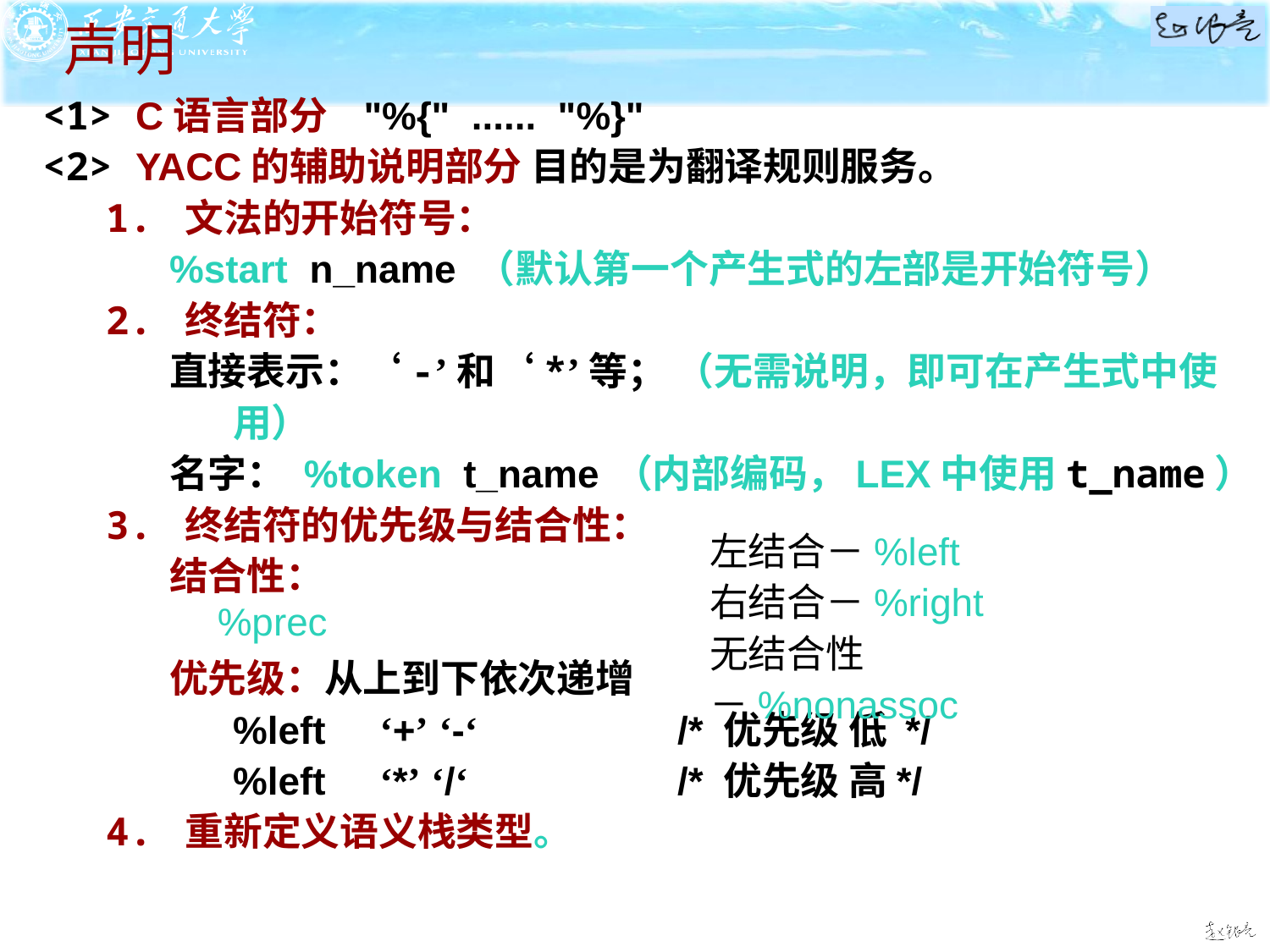

# 声明
<1> C语言部分   "%{"  ......  "%}"
<2> YACC的辅助说明部分 目的是为翻译规则服务。
1. 文法的开始符号：
%start  n_name （默认第一个产生式的左部是开始符号）
2. 终结符：
直接表示：‘-’和‘*’等； （无需说明，即可在产生式中使用）
名字： %token  t_name	（内部编码，LEX中使用t_name）
3. 终结符的优先级与结合性：
结合性：

优先级：从上到下依次递增
%left     ‘+’ ‘-‘		/* 优先级 低 */
%left     ‘*’ ‘/‘		/* 优先级 高*/
4. 重新定义语义栈类型。
左结合－%left
右结合－%right
无结合性－%nonassoc
%prec
14